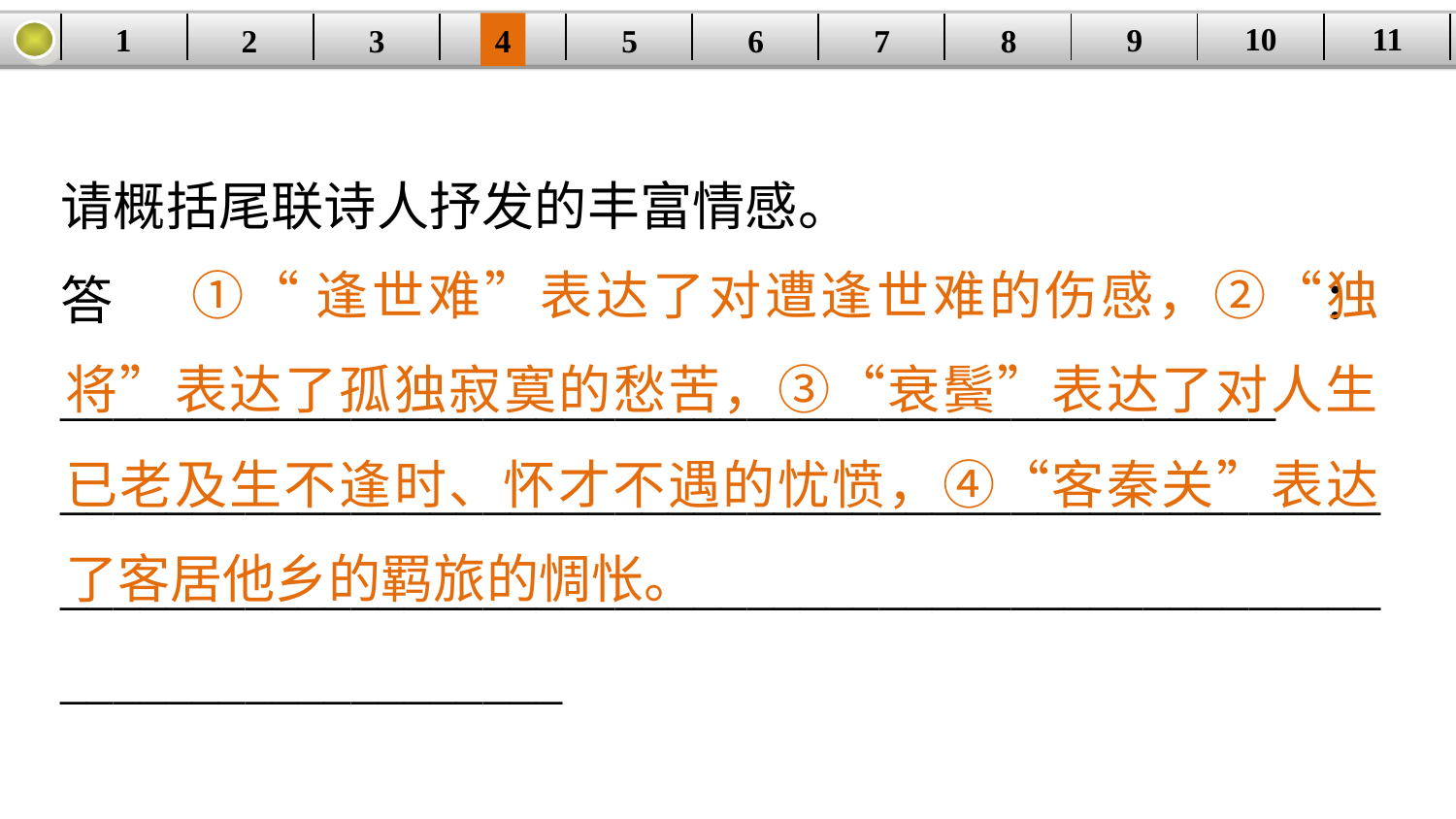

10

11
9
1
3
4
5
6
8
2
|  |  |  |  |  |  |  |  |  |  |  |
| --- | --- | --- | --- | --- | --- | --- | --- | --- | --- | --- |
7

请概括尾联诗人抒发的丰富情感。
答：______________________________________________
_______________________________________________________________________________________________________________________
        ①“逢世难”表达了对遭逢世难的伤感，②“独将”表达了孤独寂寞的愁苦，③“衰鬓”表达了对人生已老及生不逢时、怀才不遇的忧愤，④“客秦关”表达了客居他乡的羁旅的惆怅。